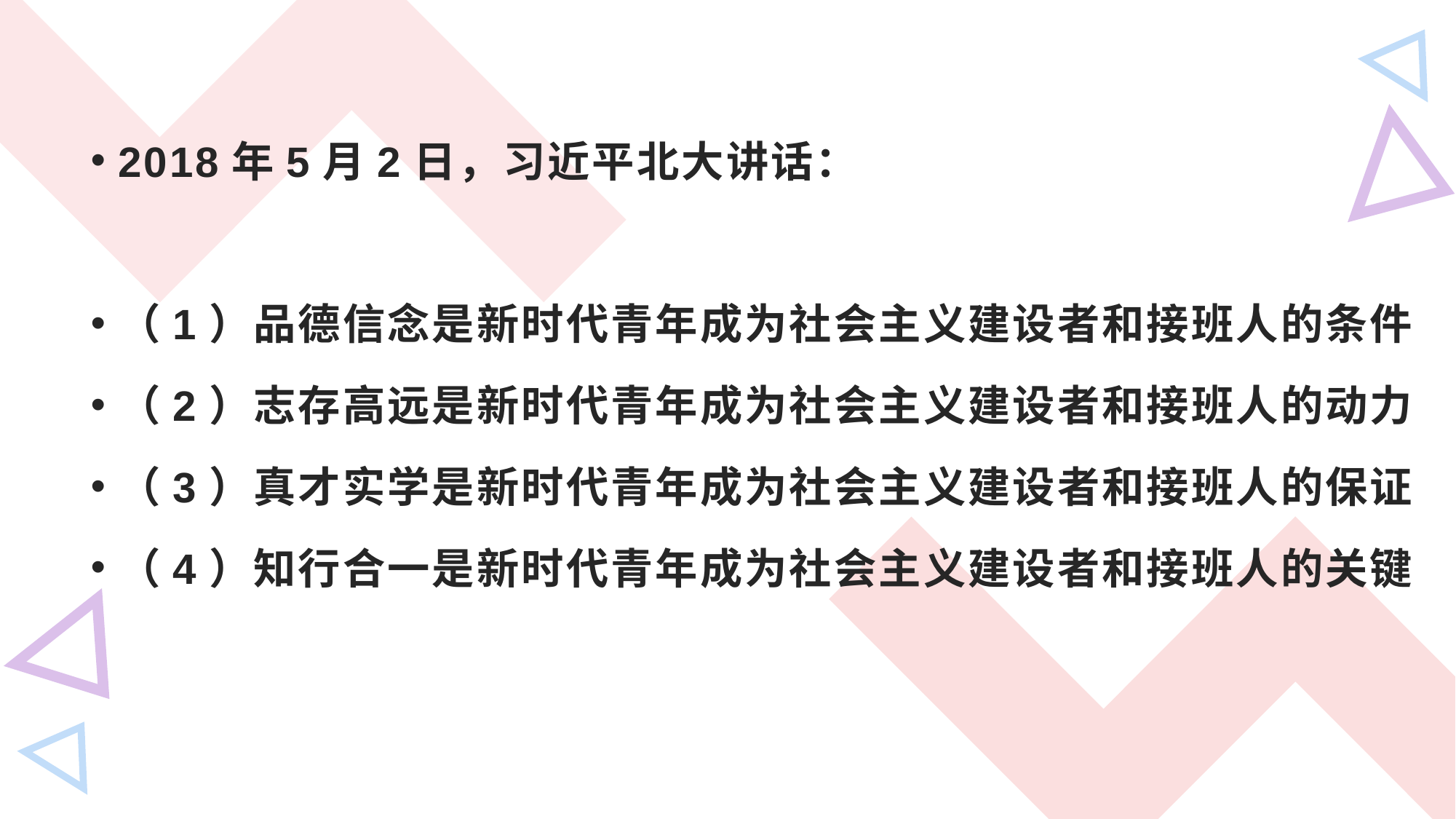

2018年5月2日，习近平北大讲话：

（1）品德信念是新时代青年成为社会主义建设者和接班人的条件
（2）志存高远是新时代青年成为社会主义建设者和接班人的动力
（3）真才实学是新时代青年成为社会主义建设者和接班人的保证
（4）知行合一是新时代青年成为社会主义建设者和接班人的关键